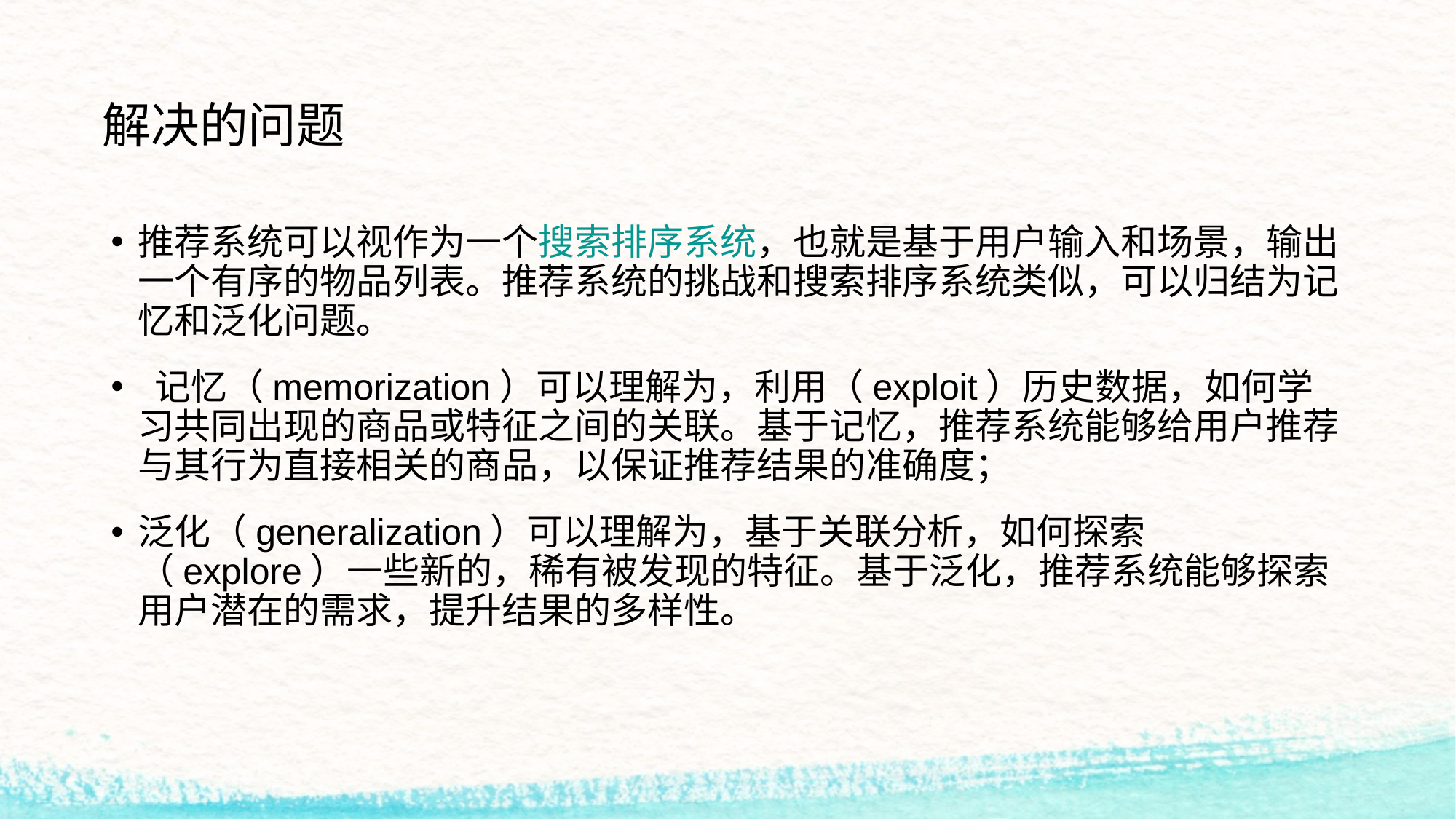

# 解决的问题
推荐系统可以视作为一个搜索排序系统，也就是基于用户输入和场景，输出一个有序的物品列表。推荐系统的挑战和搜索排序系统类似，可以归结为记忆和泛化问题。
 记忆（memorization）可以理解为，利用（exploit）历史数据，如何学习共同出现的商品或特征之间的关联。基于记忆，推荐系统能够给用户推荐与其行为直接相关的商品，以保证推荐结果的准确度；
泛化（generalization）可以理解为，基于关联分析，如何探索（explore）一些新的，稀有被发现的特征。基于泛化，推荐系统能够探索用户潜在的需求，提升结果的多样性。